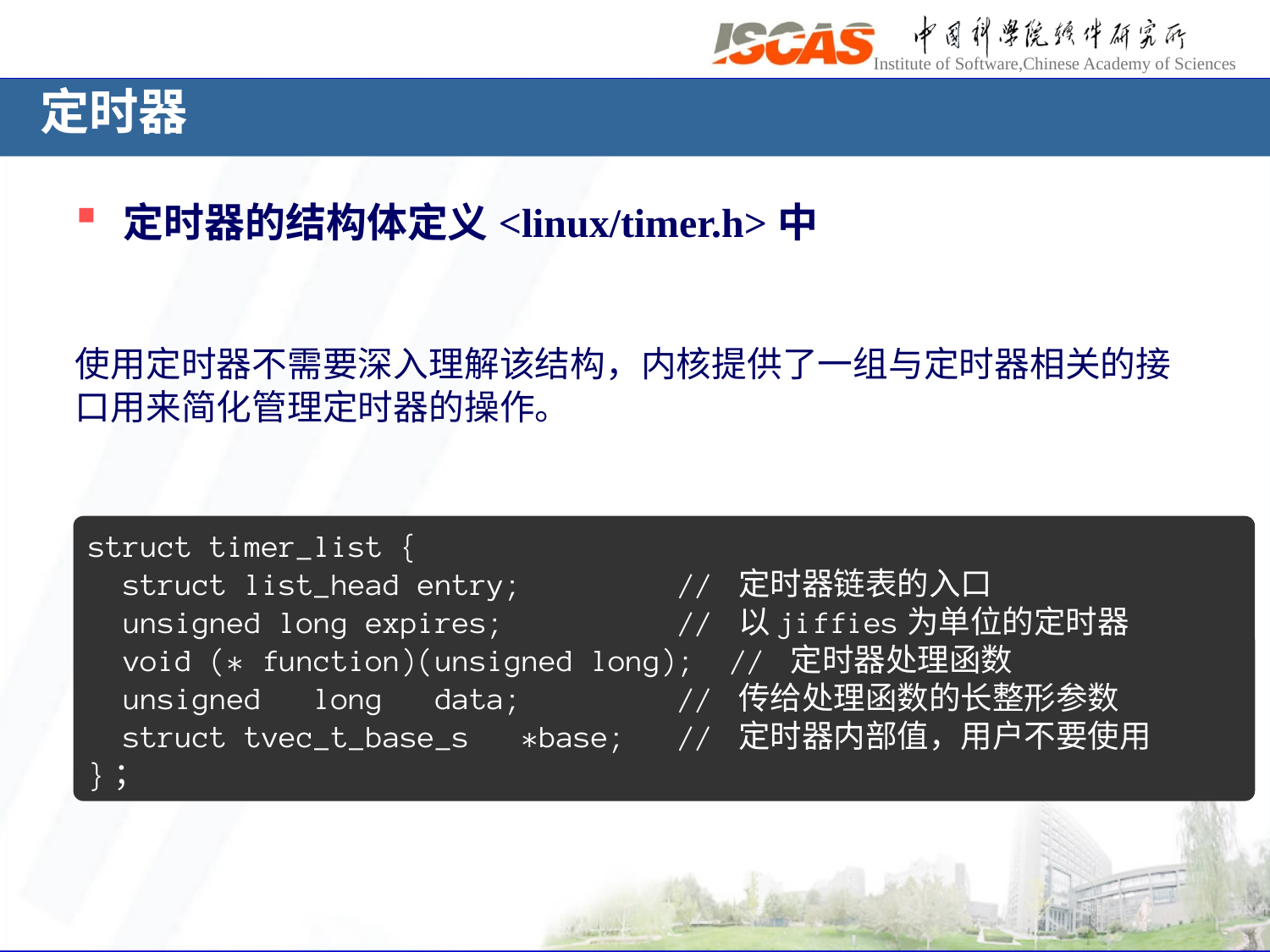

# 定时器
定时器的结构体定义<linux/timer.h>中

使用定时器不需要深入理解该结构，内核提供了一组与定时器相关的接口用来简化管理定时器的操作。
struct timer_list {
  struct list_head entry;         // 定时器链表的入口
  unsigned long expires;          // 以jiffies为单位的定时器
  void (* function)(unsigned long);  // 定时器处理函数
  unsigned   long   data;         // 传给处理函数的长整形参数
  struct tvec_t_base_s   *base;   // 定时器内部值，用户不要使用
}；